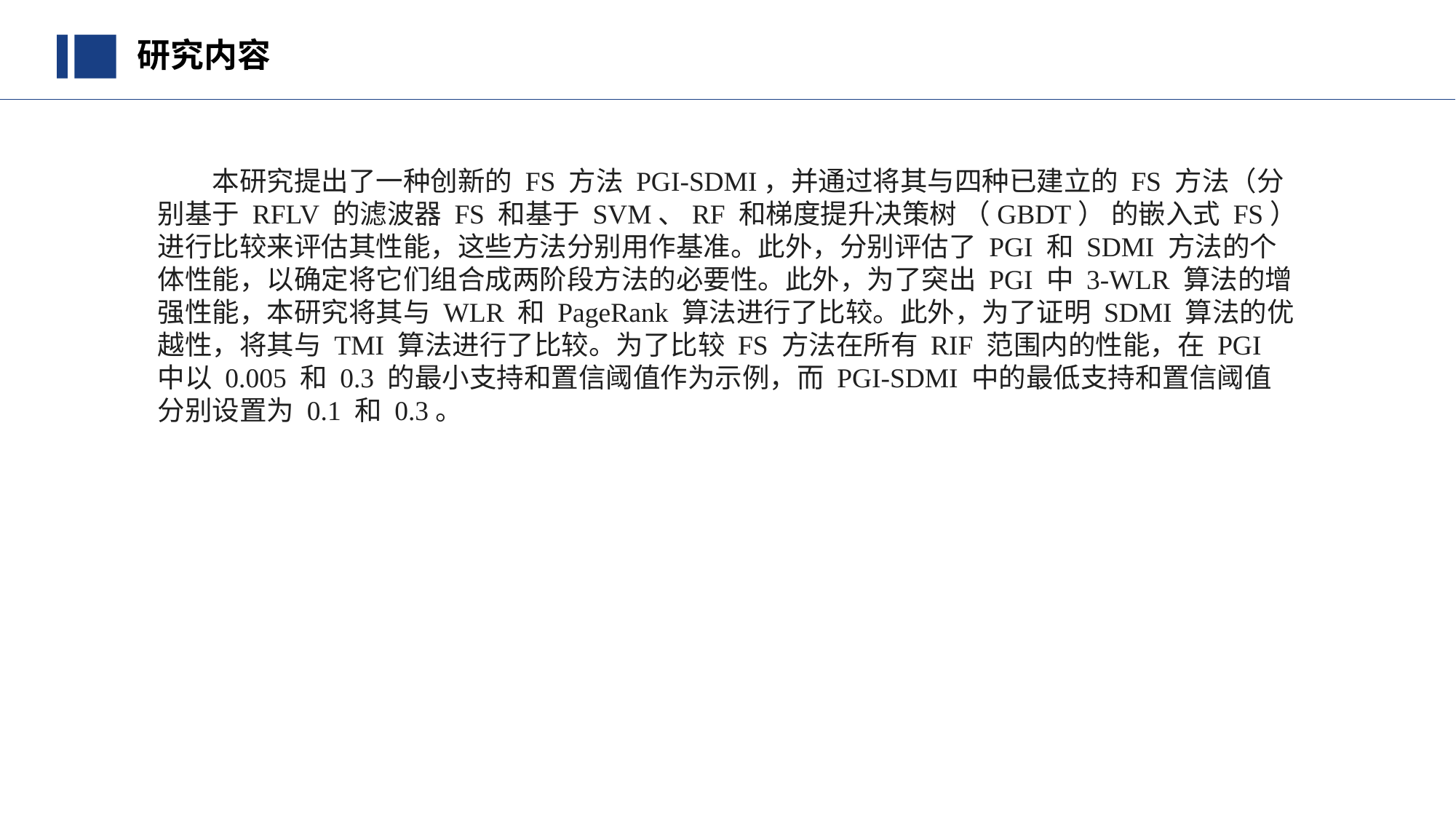

研究内容
本研究提出了一种创新的 FS 方法 PGI-SDMI，并通过将其与四种已建立的 FS 方法（分别基于 RFLV 的滤波器 FS 和基于 SVM、RF 和梯度提升决策树 （GBDT） 的嵌入式 FS）进行比较来评估其性能，这些方法分别用作基准。此外，分别评估了 PGI 和 SDMI 方法的个体性能，以确定将它们组合成两阶段方法的必要性。此外，为了突出 PGI 中 3-WLR 算法的增强性能，本研究将其与 WLR 和 PageRank 算法进行了比较。此外，为了证明 SDMI 算法的优越性，将其与 TMI 算法进行了比较。为了比较 FS 方法在所有 RIF 范围内的性能，在 PGI 中以 0.005 和 0.3 的最小支持和置信阈值作为示例，而 PGI-SDMI 中的最低支持和置信阈值分别设置为 0.1 和 0.3。